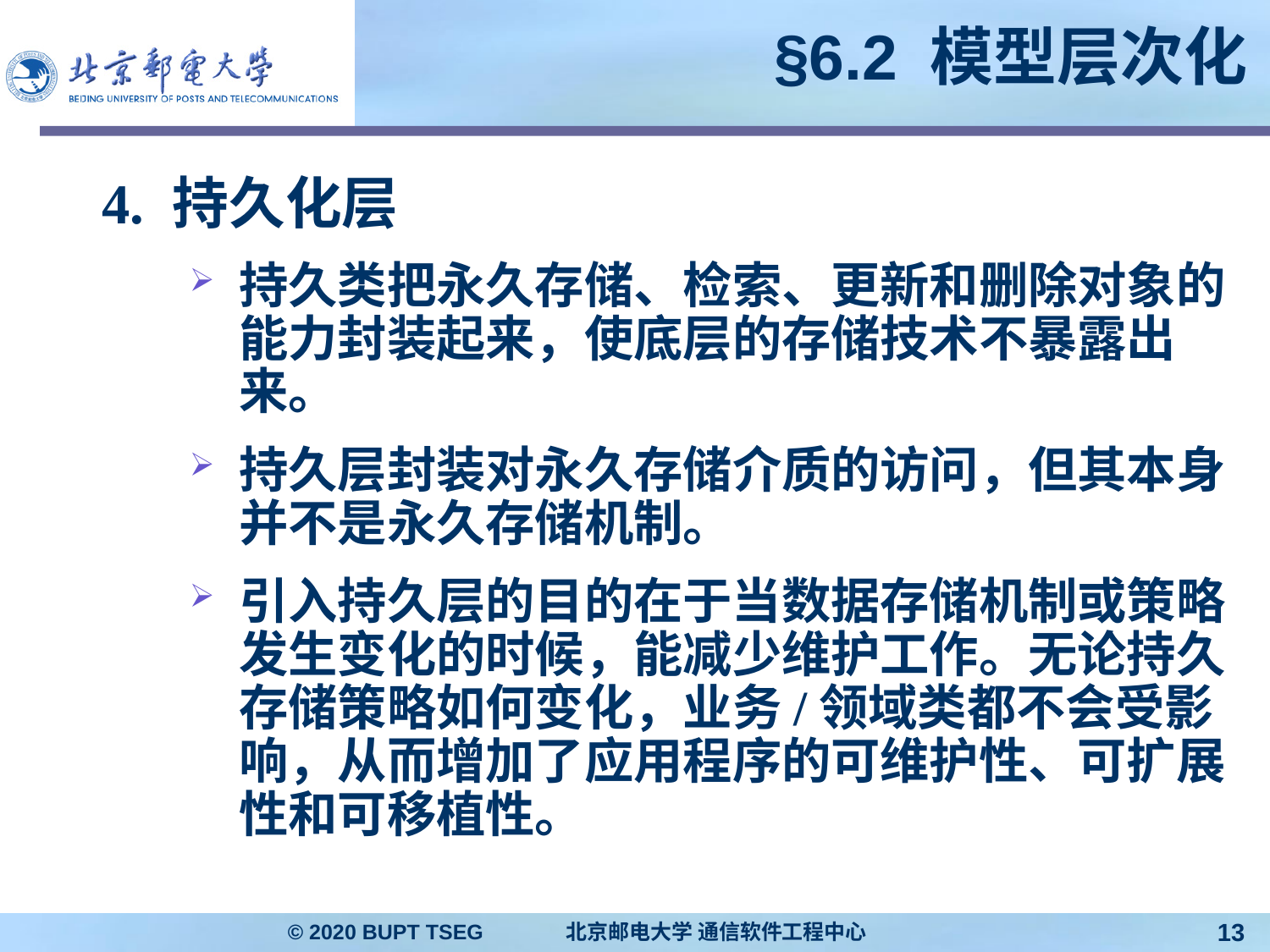

# §6.2 模型层次化
4. 持久化层
持久类把永久存储、检索、更新和删除对象的能力封装起来，使底层的存储技术不暴露出来。
持久层封装对永久存储介质的访问，但其本身并不是永久存储机制。
引入持久层的目的在于当数据存储机制或策略发生变化的时候，能减少维护工作。无论持久存储策略如何变化，业务/领域类都不会受影响，从而增加了应用程序的可维护性、可扩展性和可移植性。
© 2020 BUPT TSEG             北京邮电大学 通信软件工程中心